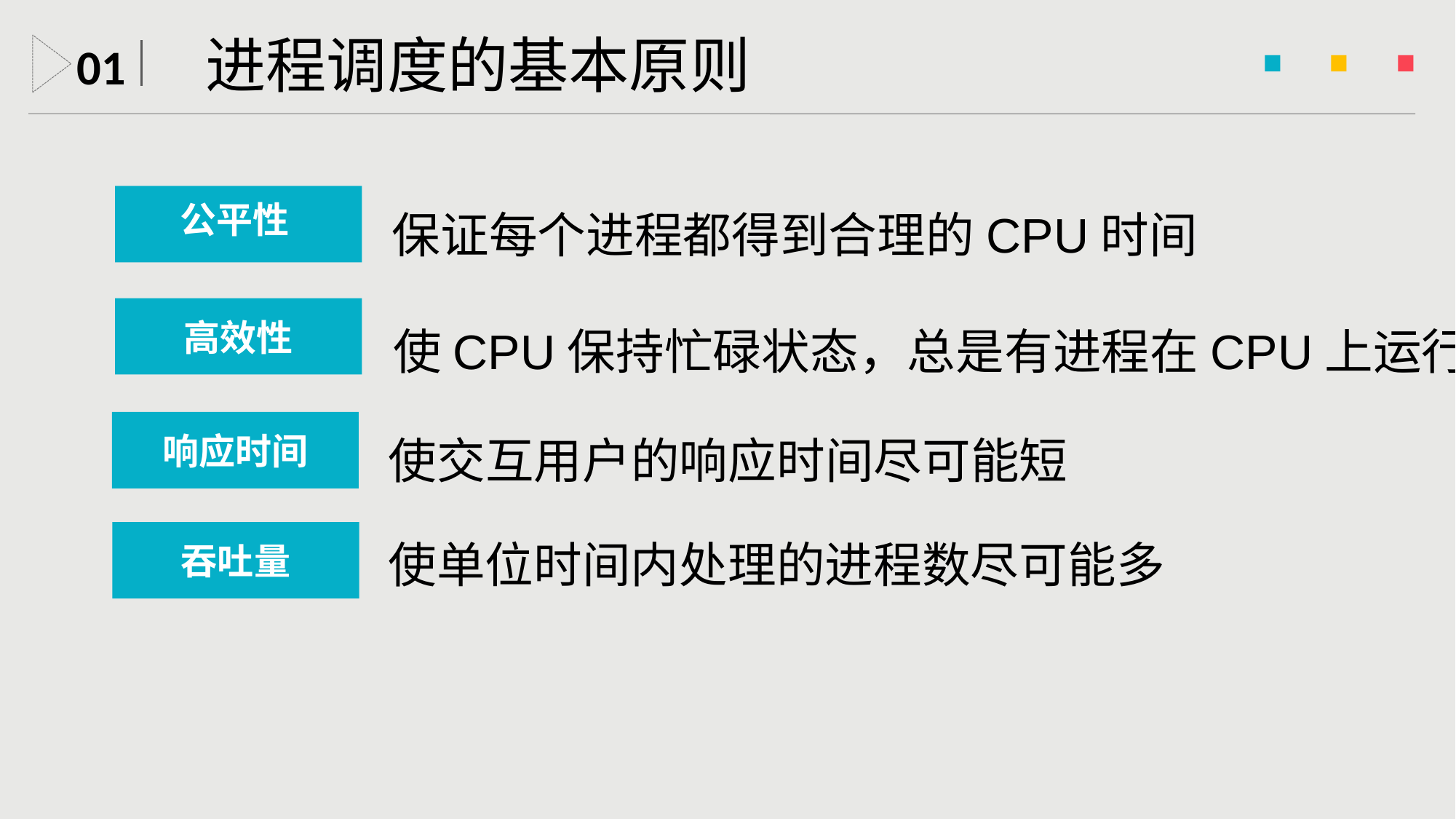

· · ·
进程调度的基本原则
01

保证每个进程都得到合理的CPU时间

公平性
使CPU保持忙碌状态，总是有进程在CPU上运行
高效性
使交互用户的响应时间尽可能短

响应时间
使单位时间内处理的进程数尽可能多
吞吐量